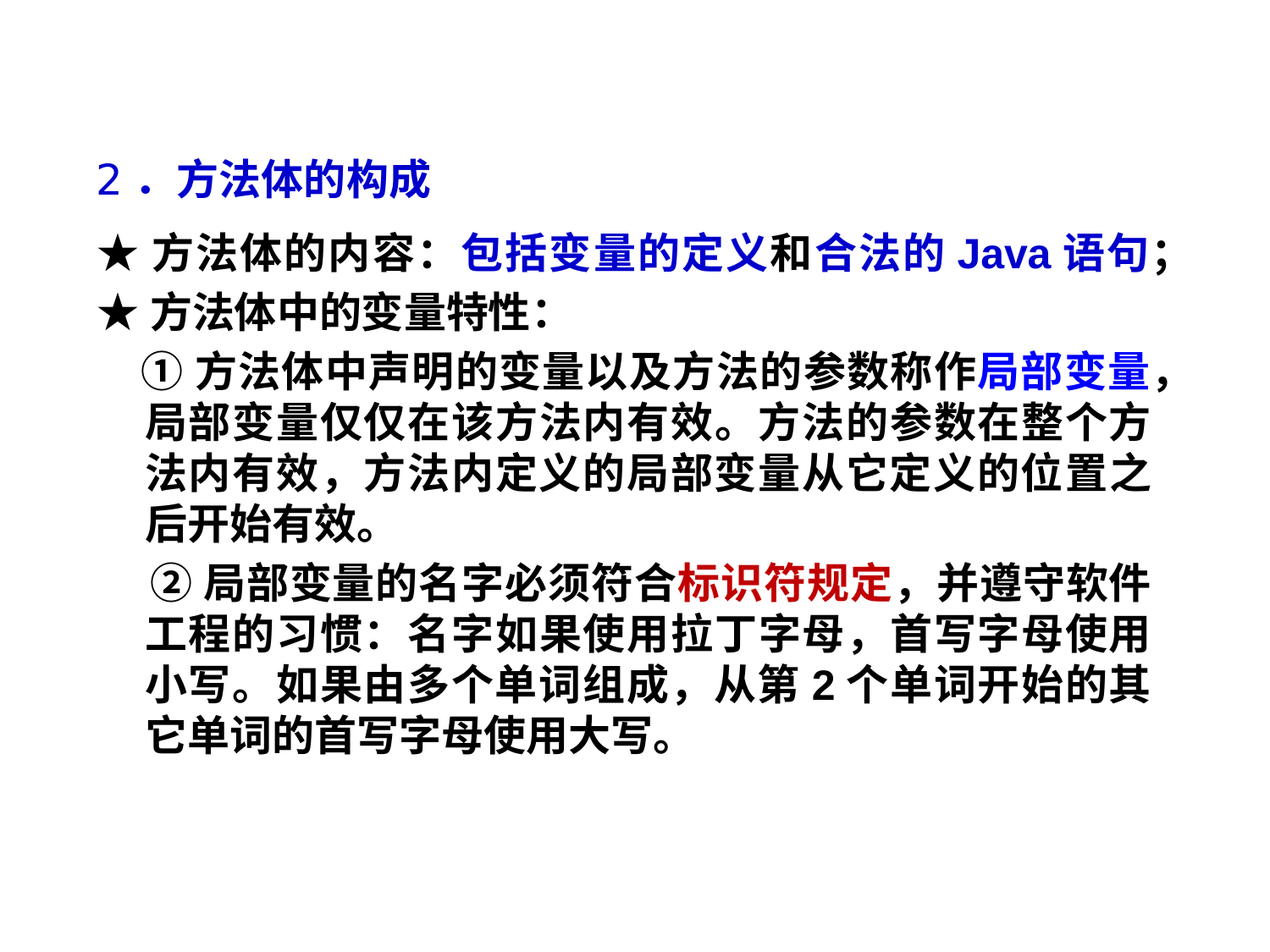

2．方法体的构成
★方法体的内容：包括变量的定义和合法的Java语句；
★方法体中的变量特性：
    ①方法体中声明的变量以及方法的参数称作局部变量，局部变量仅仅在该方法内有效。方法的参数在整个方法内有效，方法内定义的局部变量从它定义的位置之后开始有效。
     ②局部变量的名字必须符合标识符规定，并遵守软件工程的习惯：名字如果使用拉丁字母，首写字母使用小写。如果由多个单词组成，从第2个单词开始的其它单词的首写字母使用大写。